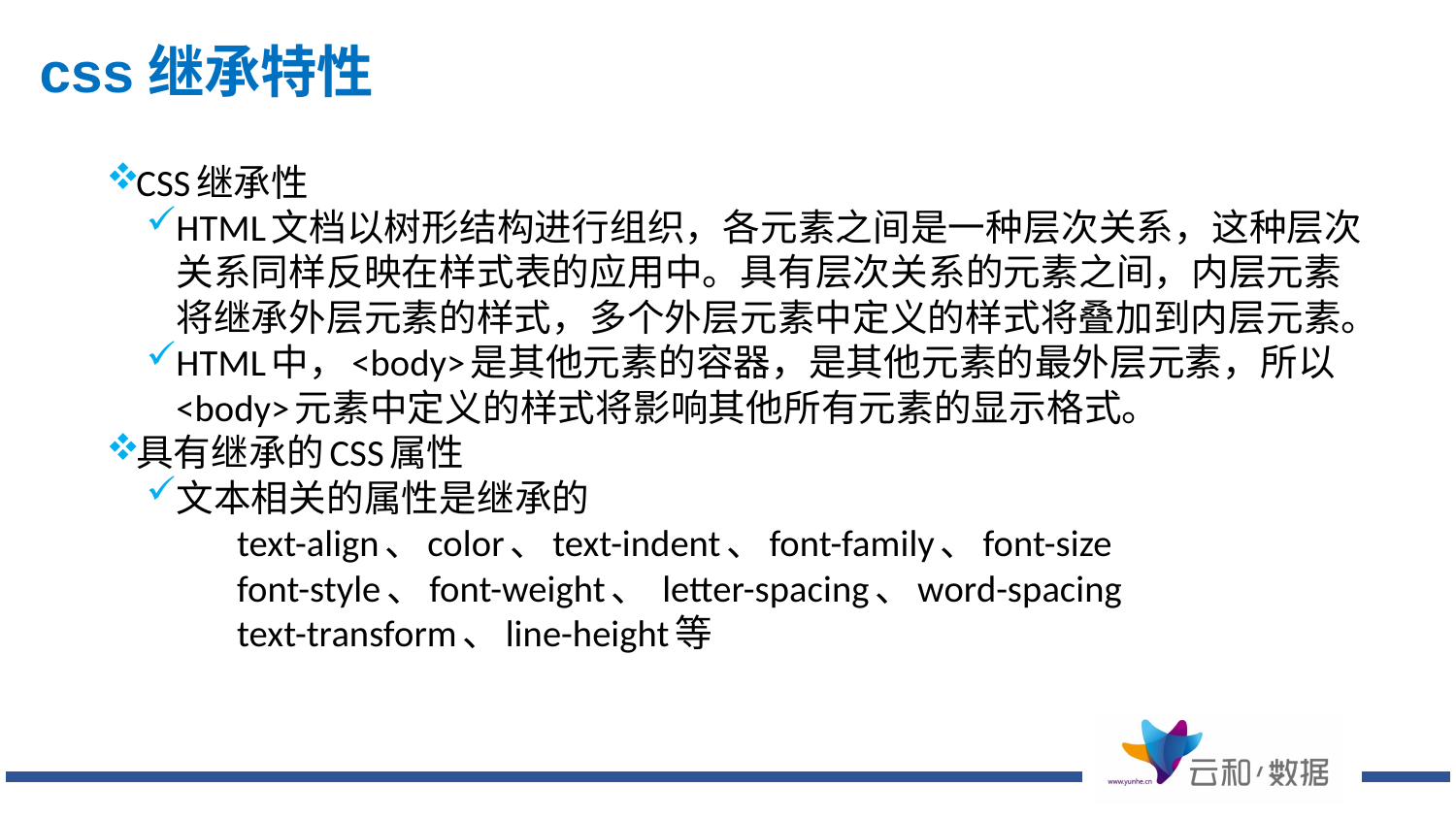

# css继承特性
CSS继承性
HTML文档以树形结构进行组织，各元素之间是一种层次关系，这种层次关系同样反映在样式表的应用中。具有层次关系的元素之间，内层元素将继承外层元素的样式，多个外层元素中定义的样式将叠加到内层元素。
HTML中，<body>是其他元素的容器，是其他元素的最外层元素，所以<body>元素中定义的样式将影响其他所有元素的显示格式。
具有继承的CSS属性
文本相关的属性是继承的
text-align、color、text-indent、font-family、font-size
font-style、font-weight、 letter-spacing、word-spacing
text-transform、line-height等